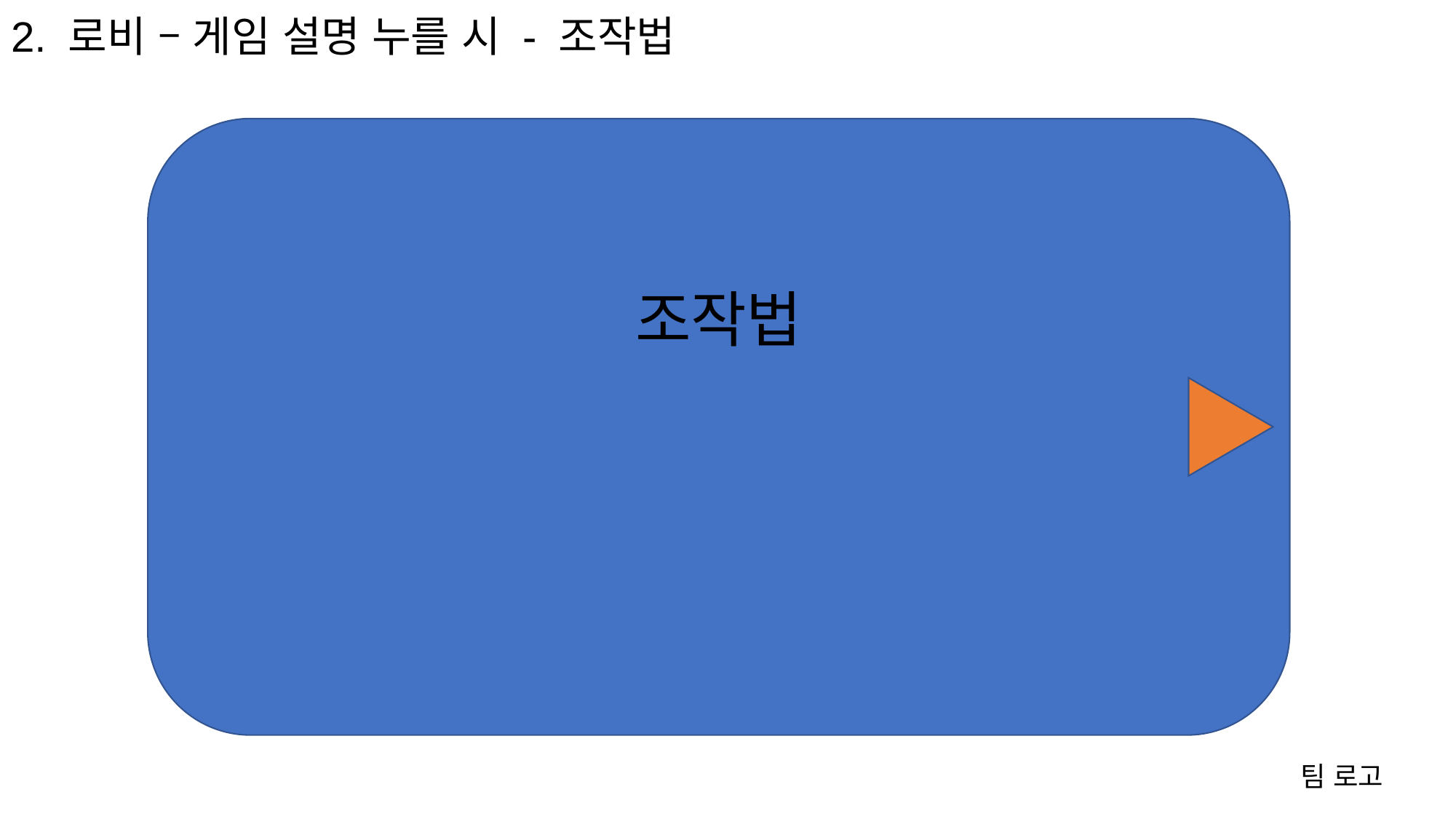

# 2. 로비 – 게임 설명 누를 시 - 조작법

조작법

팀 로고